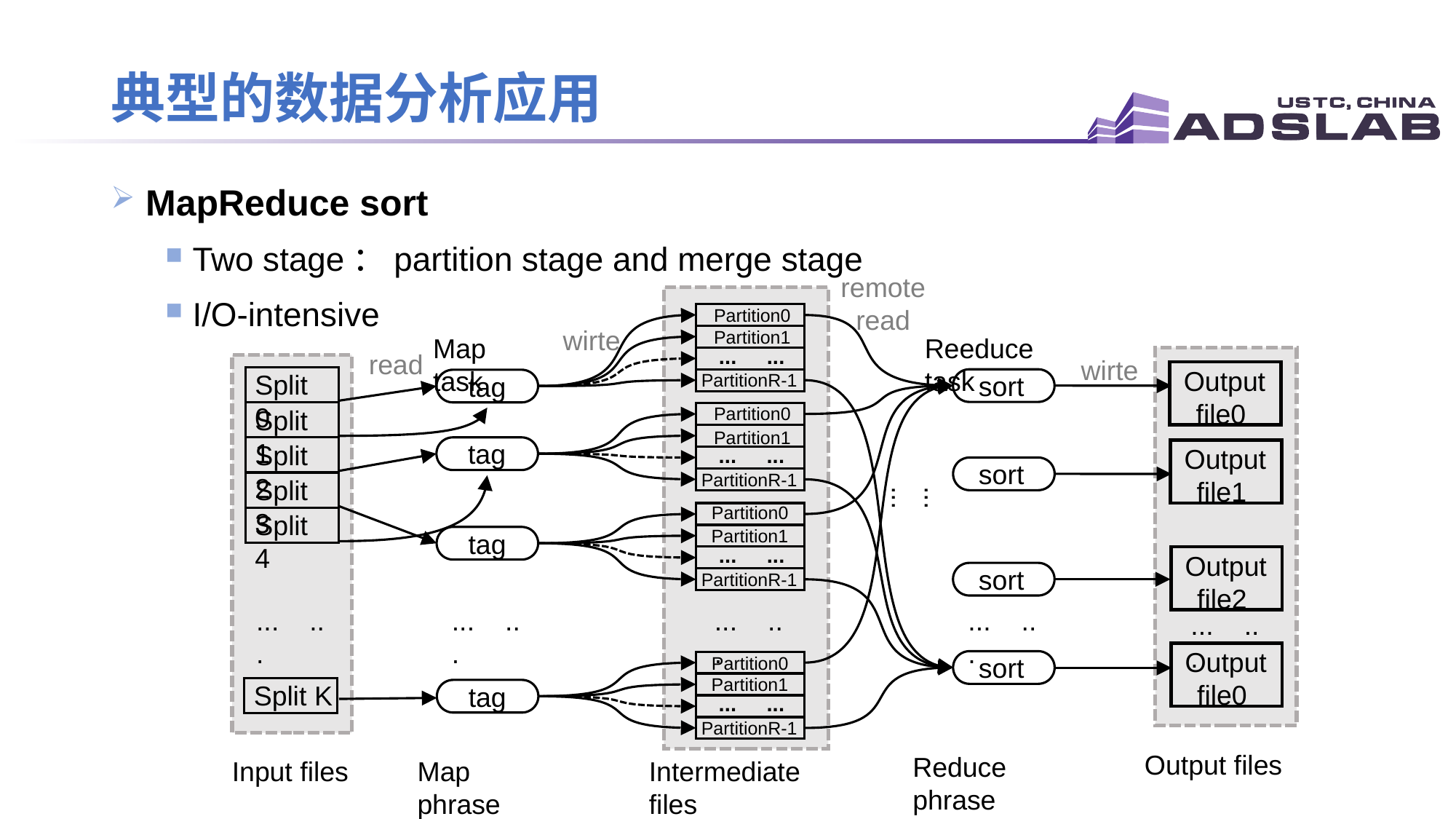

# 典型的数据分析应用
 MapReduce sort
 Two stage：partition stage and merge stage
 I/O-intensive

remoteread

  Partition0

wirte
  Partition1

Map task
Reeduce task
...     ...
read

wirte

 Output
file0

Split 0
PartitionR-1
sort
tag

  Partition0
Split 1

  Partition1

tag
Split 2
...     ...
 Output
file1

sort

PartitionR-1
Split 3

...       ...
  Partition0
Split 4

  Partition1
tag

...     ...
 Output
file2

sort
PartitionR-1

...    ...
...    ...
...    ...
...    ...
...    ...
 Output
file0

sort
  Partition0

  Partition1

Split K
tag

...     ...

PartitionR-1

Output files
Reduce phrase
Input files
Map phrase
Intermediate files